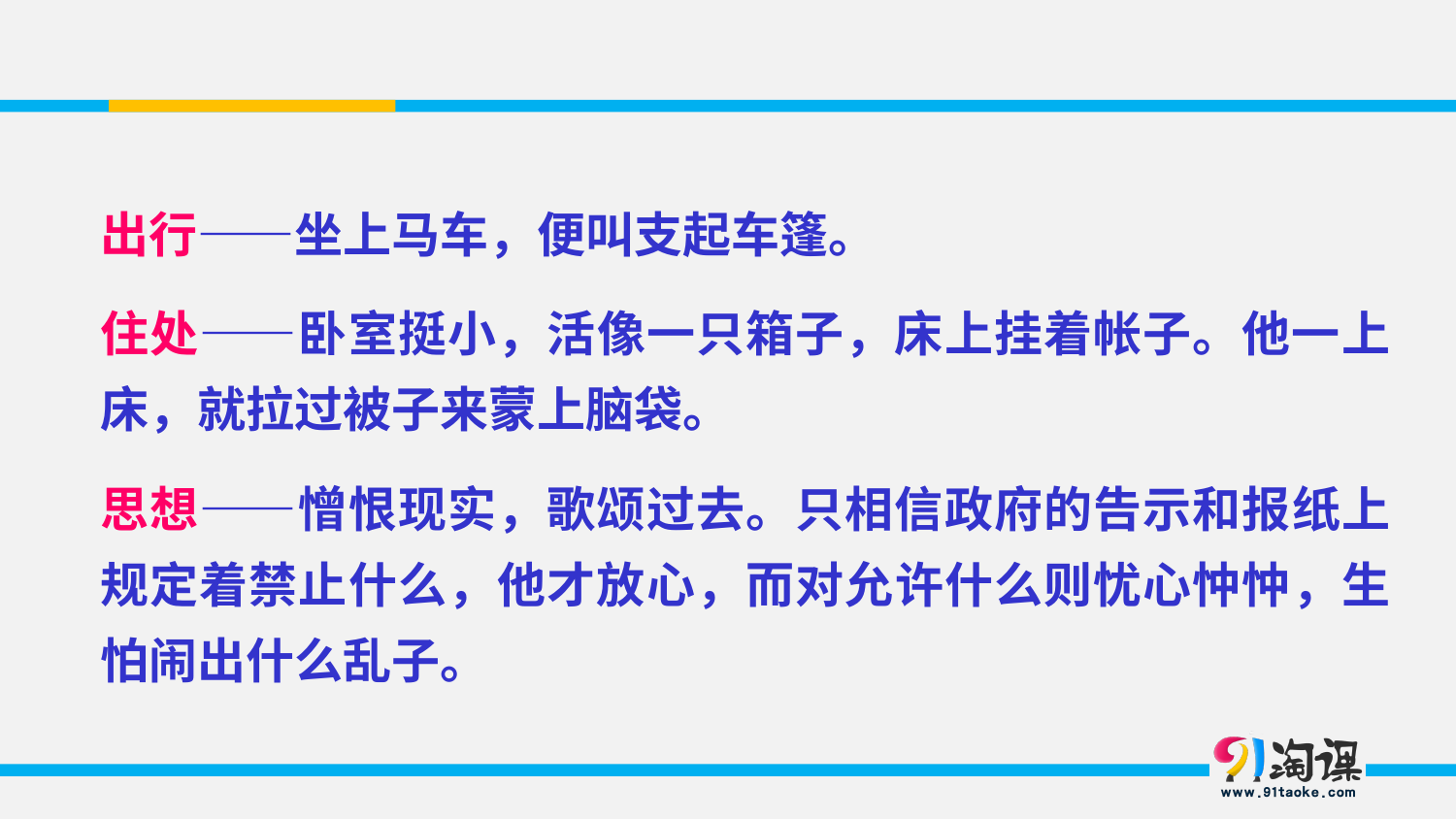

出行——坐上马车，便叫支起车篷。
住处——卧室挺小，活像一只箱子，床上挂着帐子。他一上床，就拉过被子来蒙上脑袋。
思想——憎恨现实，歌颂过去。只相信政府的告示和报纸上规定着禁止什么，他才放心，而对允许什么则忧心忡忡，生怕闹出什么乱子。